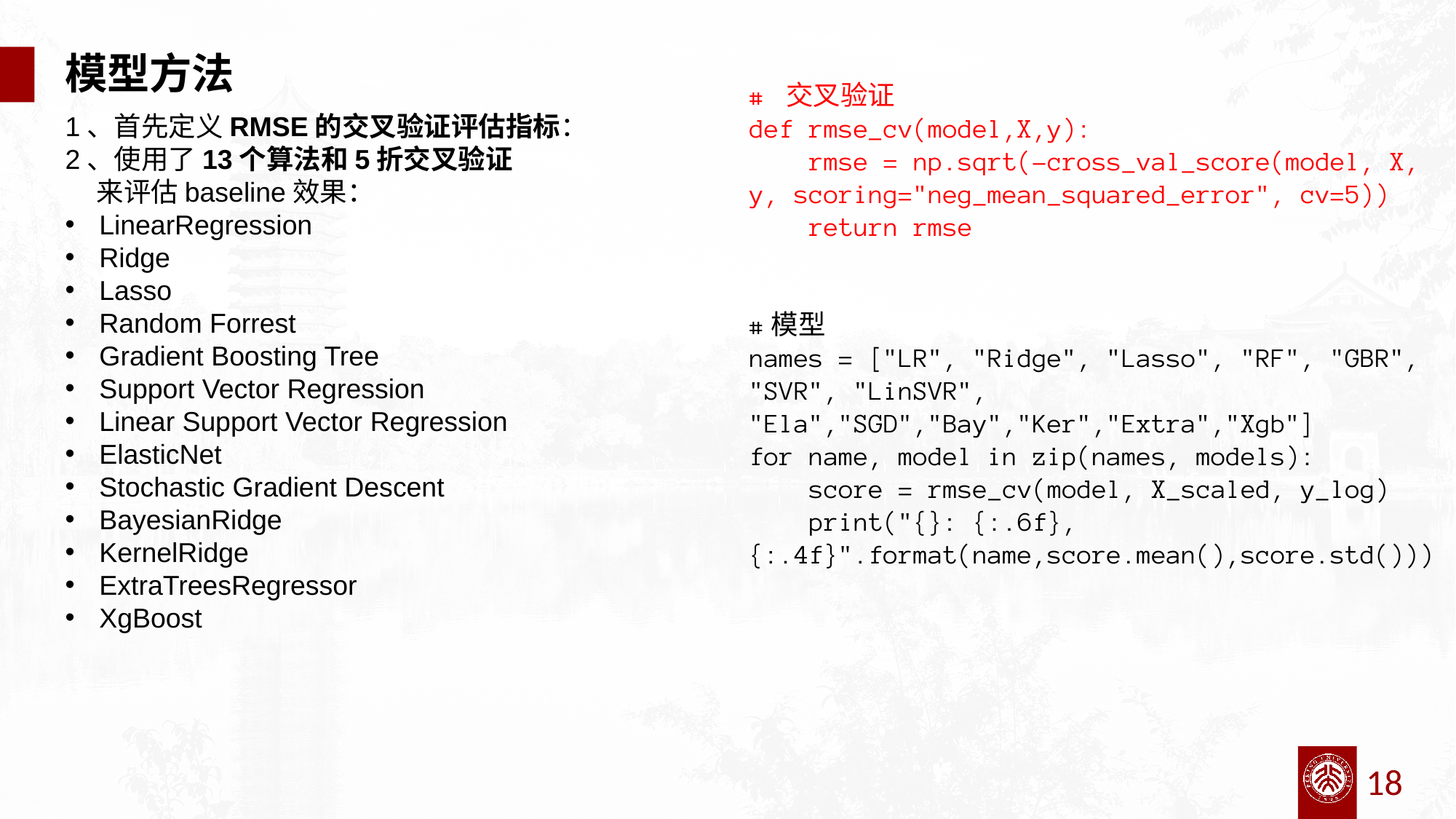

模型方法

# 交叉验证
def rmse_cv(model,X,y):
    rmse = np.sqrt(-cross_val_score(model, X, y, scoring="neg_mean_squared_error", cv=5))
    return rmse

#模型
names = ["LR", "Ridge", "Lasso", "RF", "GBR", "SVR", "LinSVR", "Ela","SGD","Bay","Ker","Extra","Xgb"]
for name, model in zip(names, models):
    score = rmse_cv(model, X_scaled, y_log)
    print("{}: {:.6f}, {:.4f}".format(name,score.mean(),score.std()))

1、首先定义RMSE的交叉验证评估指标：
2、使用了13个算法和5折交叉验证
    来评估baseline效果：
LinearRegression
Ridge
Lasso
Random Forrest
Gradient Boosting Tree
Support Vector Regression
Linear Support Vector Regression
ElasticNet
Stochastic Gradient Descent
BayesianRidge
KernelRidge
ExtraTreesRegressor
XgBoost
18